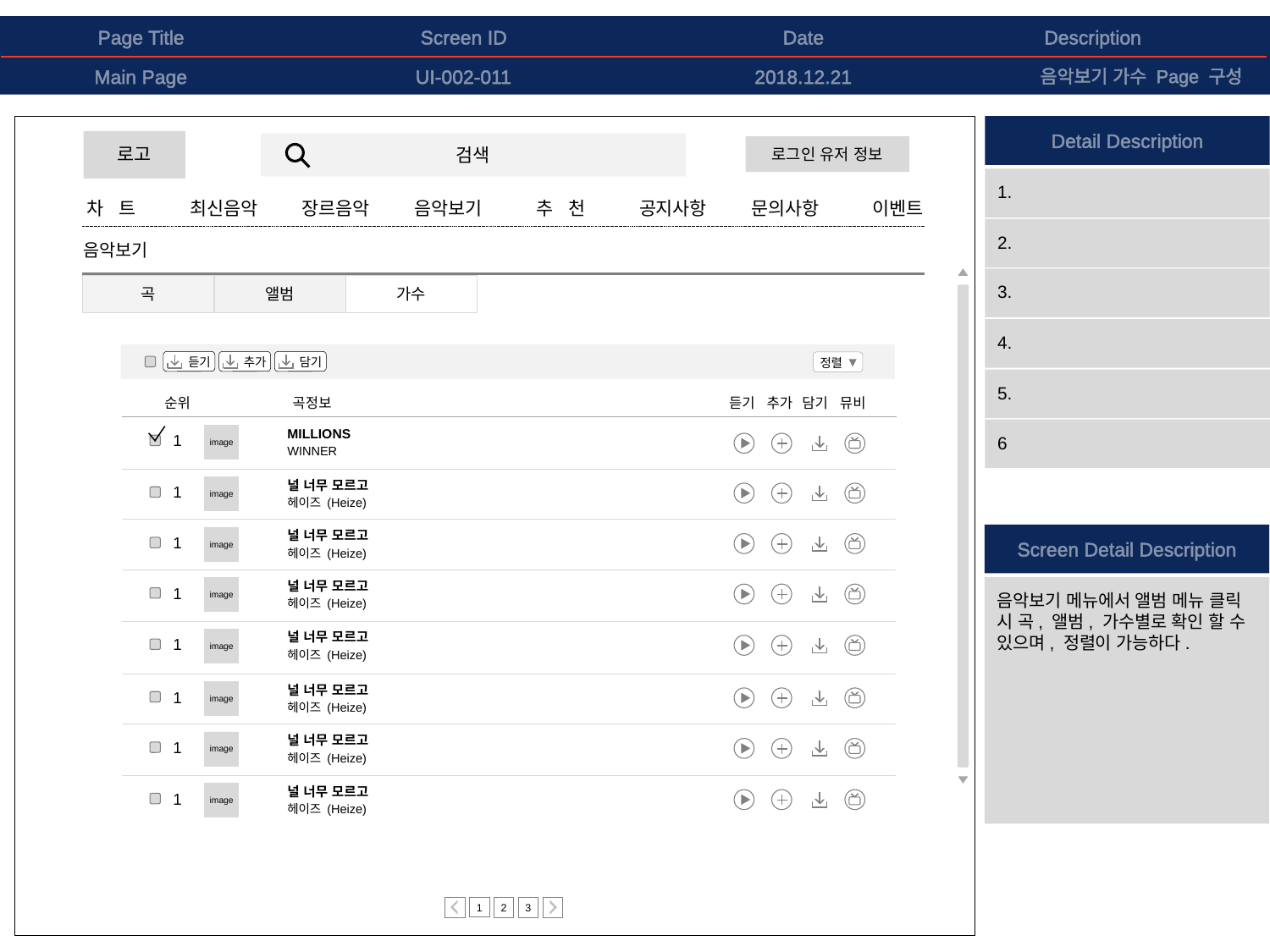

Page Title
Screen ID
Date
Description
Main Page
UI-002-011
2018.12.21
음악보기 가수 Page 구성

Detail Description

로고

로그인 유저 정보
검색

1.
차   트
최신음악
장르음악
음악보기
추   천
공지사항
문의사항
이벤트

2.
음악보기

3.

곡
앨범
가수

4.

듣기

추가

담기

정렬

5.
순위
곡정보
듣기
추가
담기
뮤비
MILLIONS

6
1

image

WINNER
널 너무 모르고
1

image

헤이즈 (Heize)
널 너무 모르고

Screen Detail Description
1

image

헤이즈 (Heize)
널 너무 모르고

1

image
음악보기 메뉴에서 앨범 메뉴 클릭 시 곡, 앨범, 가수별로 확인 할 수 있으며, 정렬이 가능하다.

헤이즈 (Heize)
널 너무 모르고
1

image

헤이즈 (Heize)
널 너무 모르고
1

image

헤이즈 (Heize)
널 너무 모르고
1

image

헤이즈 (Heize)
널 너무 모르고
1

image

헤이즈 (Heize)
1

2

3